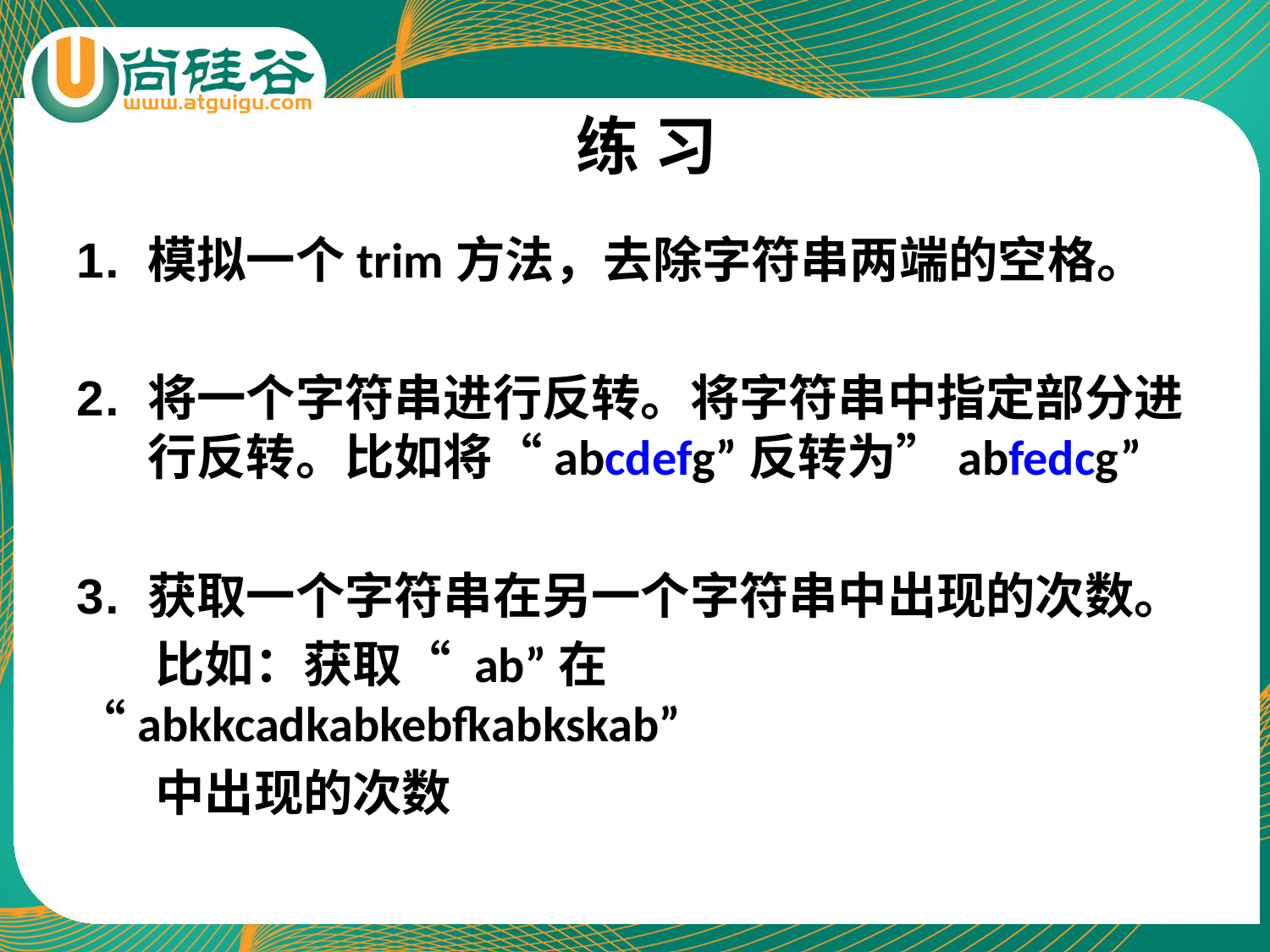

# 练 习
模拟一个trim方法，去除字符串两端的空格。

将一个字符串进行反转。将字符串中指定部分进行反转。比如将“abcdefg”反转为”abfedcg”

获取一个字符串在另一个字符串中出现的次数。
      比如：获取“ ab”在 “abkkcadkabkebfkabkskab”
      中出现的次数